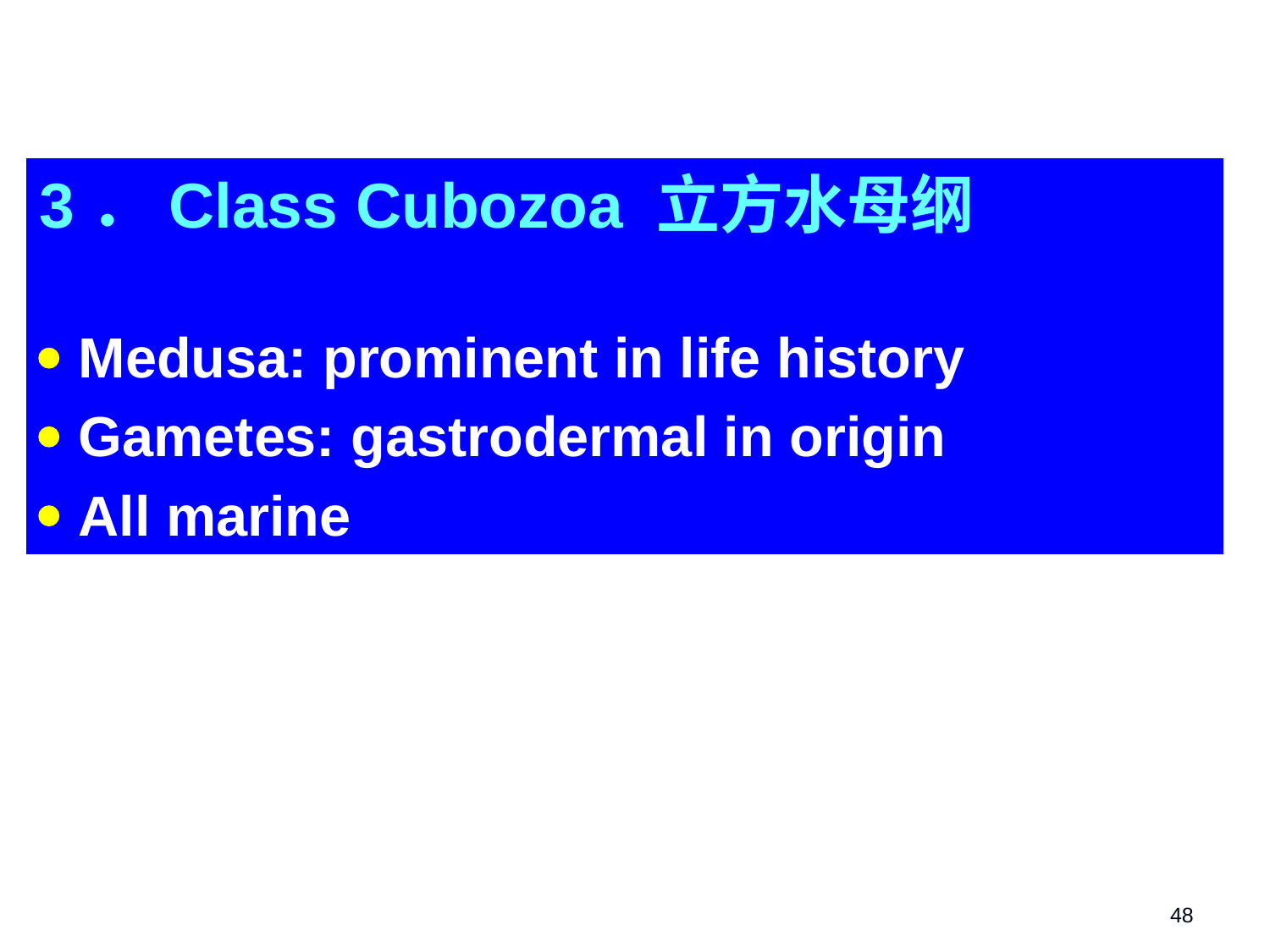

3．Class Cubozoa 立方水母纲

• Medusa: prominent in life history
• Gametes: gastrodermal in origin
• All marine
48